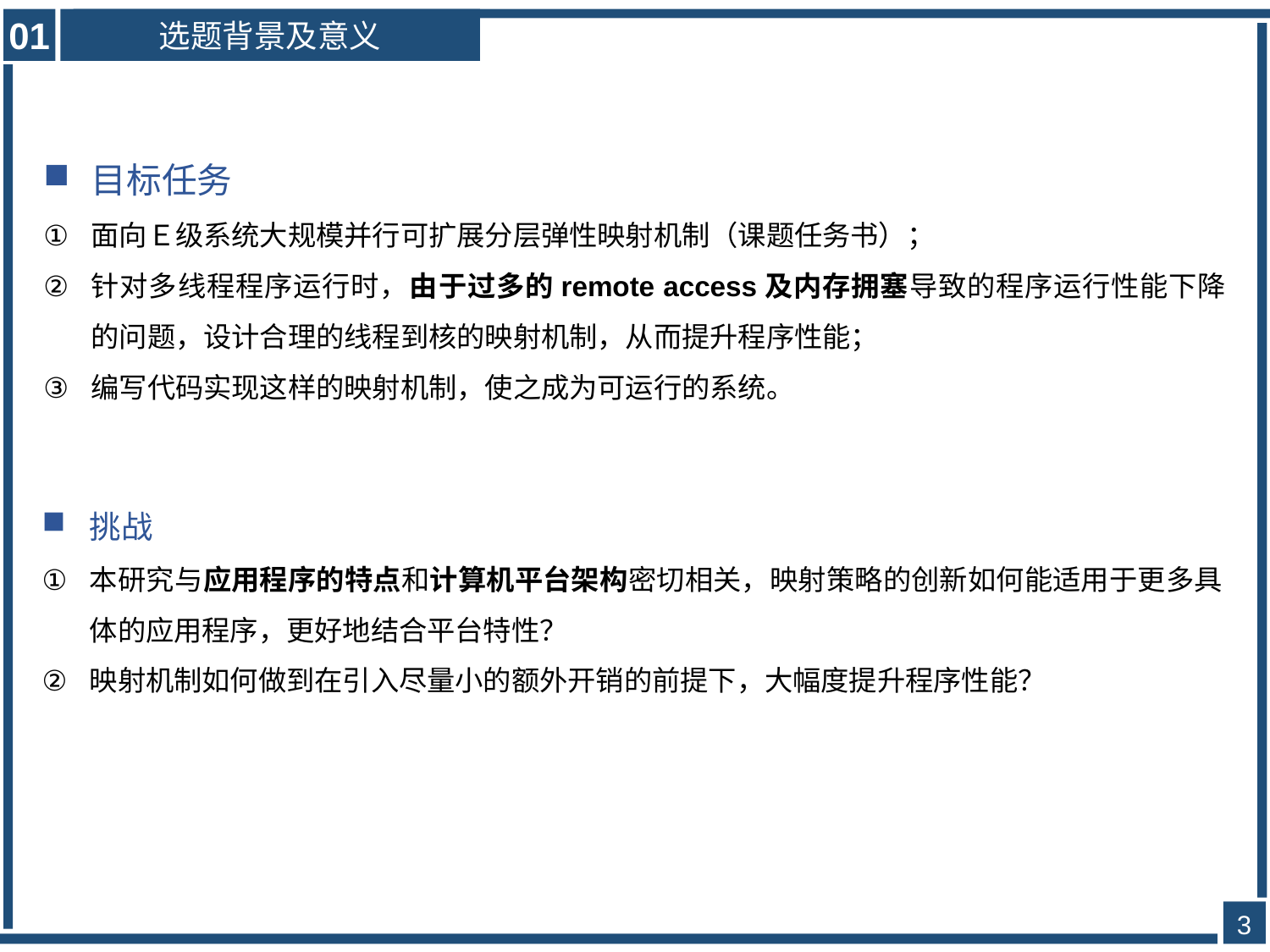

01
选题背景及意义

目标任务
面向Ｅ级系统大规模并行可扩展分层弹性映射机制（课题任务书）；
针对多线程程序运行时，由于过多的remote access及内存拥塞导致的程序运行性能下降的问题，设计合理的线程到核的映射机制，从而提升程序性能；
编写代码实现这样的映射机制，使之成为可运行的系统。

挑战
本研究与应用程序的特点和计算机平台架构密切相关，映射策略的创新如何能适用于更多具体的应用程序，更好地结合平台特性？
映射机制如何做到在引入尽量小的额外开销的前提下，大幅度提升程序性能？

3